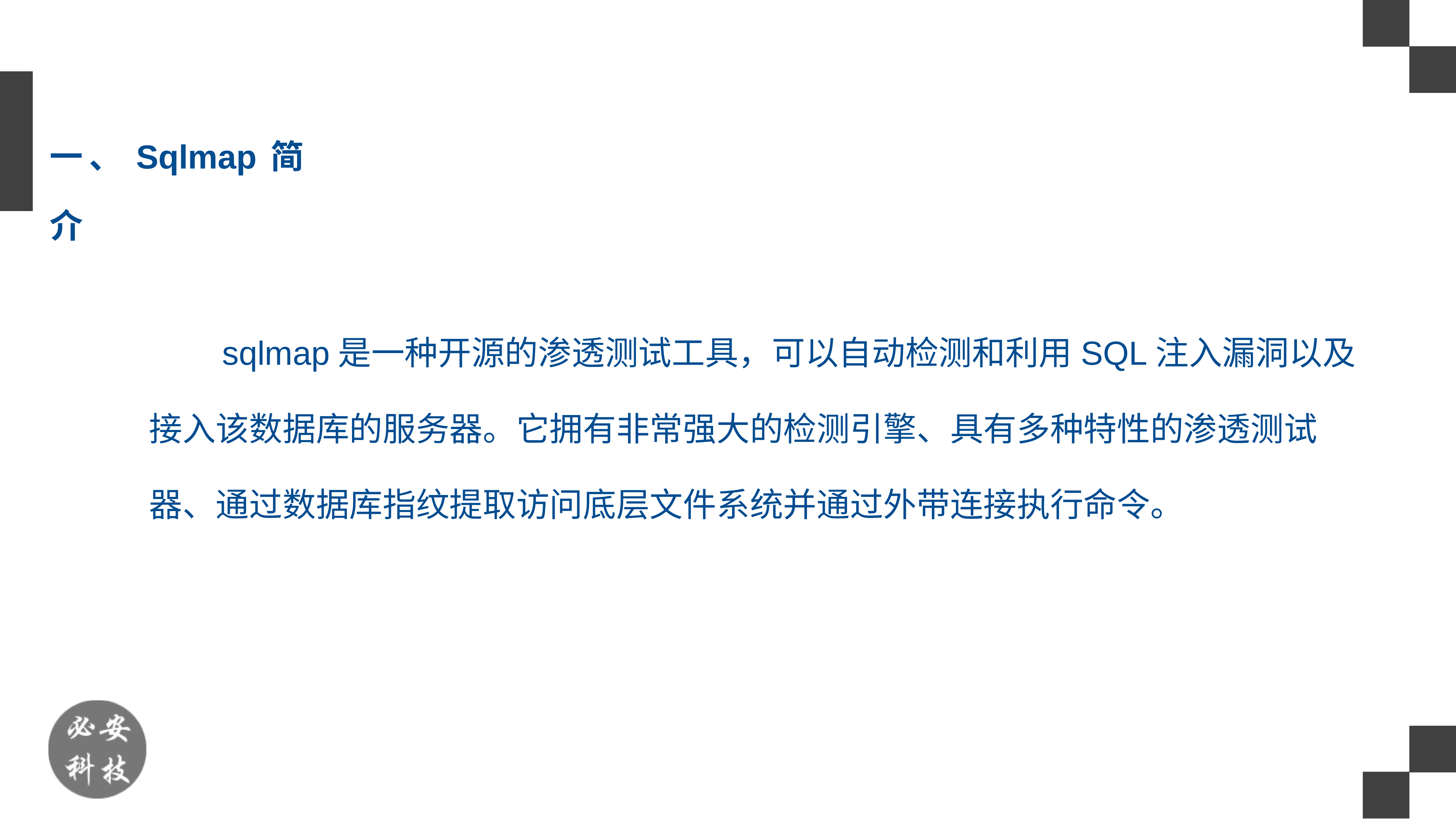

一、Sqlmap简介
	  sqlmap是一种开源的渗透测试工具，可以自动检测和利用SQL注入漏洞以及接入该数据库的服务器。它拥有非常强大的检测引擎、具有多种特性的渗透测试器、通过数据库指纹提取访问底层文件系统并通过外带连接执行命令。